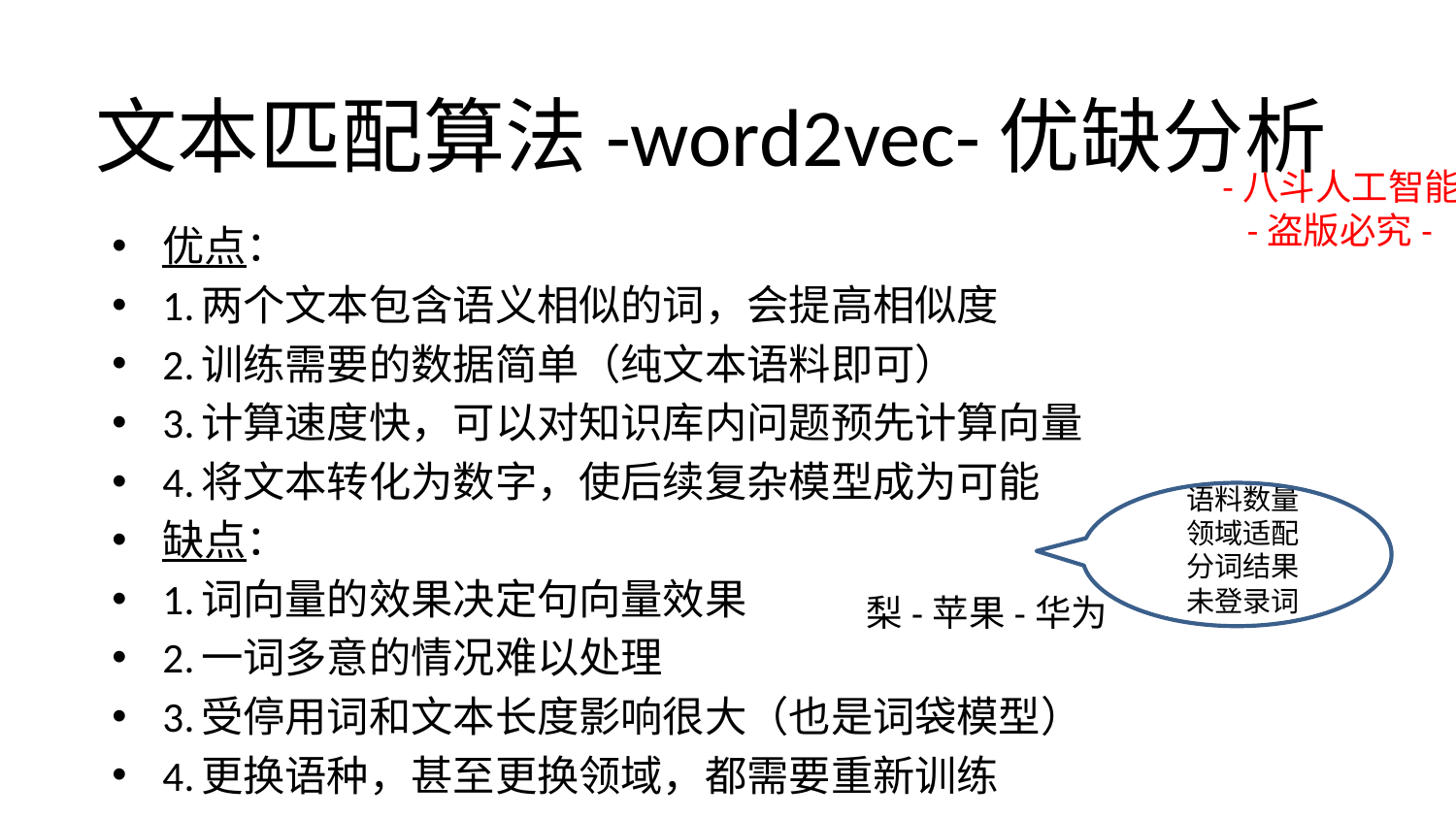

# 文本匹配算法-word2vec-优缺分析
-八斗人工智能-
   -盗版必究-
优点：
1.两个文本包含语义相似的词，会提高相似度
2.训练需要的数据简单（纯文本语料即可）
3.计算速度快，可以对知识库内问题预先计算向量
4.将文本转化为数字，使后续复杂模型成为可能
缺点：
1.词向量的效果决定句向量效果
2.一词多意的情况难以处理
3.受停用词和文本长度影响很大（也是词袋模型）
4.更换语种，甚至更换领域，都需要重新训练
语料数量
领域适配
分词结果
未登录词

梨-苹果-华为